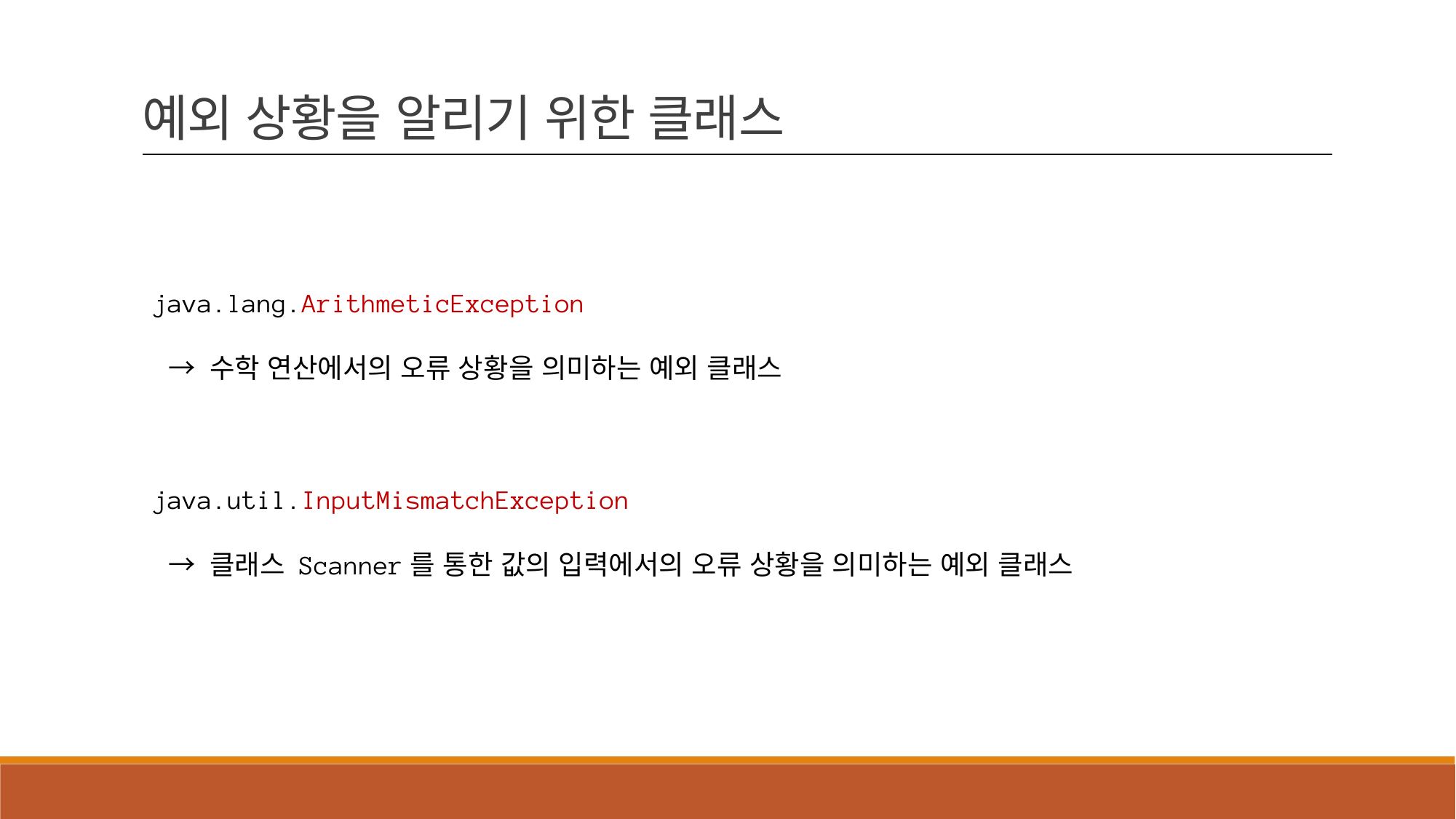

예외 상황을 알리기 위한 클래스
java.lang.ArithmeticException
  → 수학 연산에서의 오류 상황을 의미하는 예외 클래스

java.util.InputMismatchException
  → 클래스 Scanner를 통한 값의 입력에서의 오류 상황을 의미하는 예외 클래스